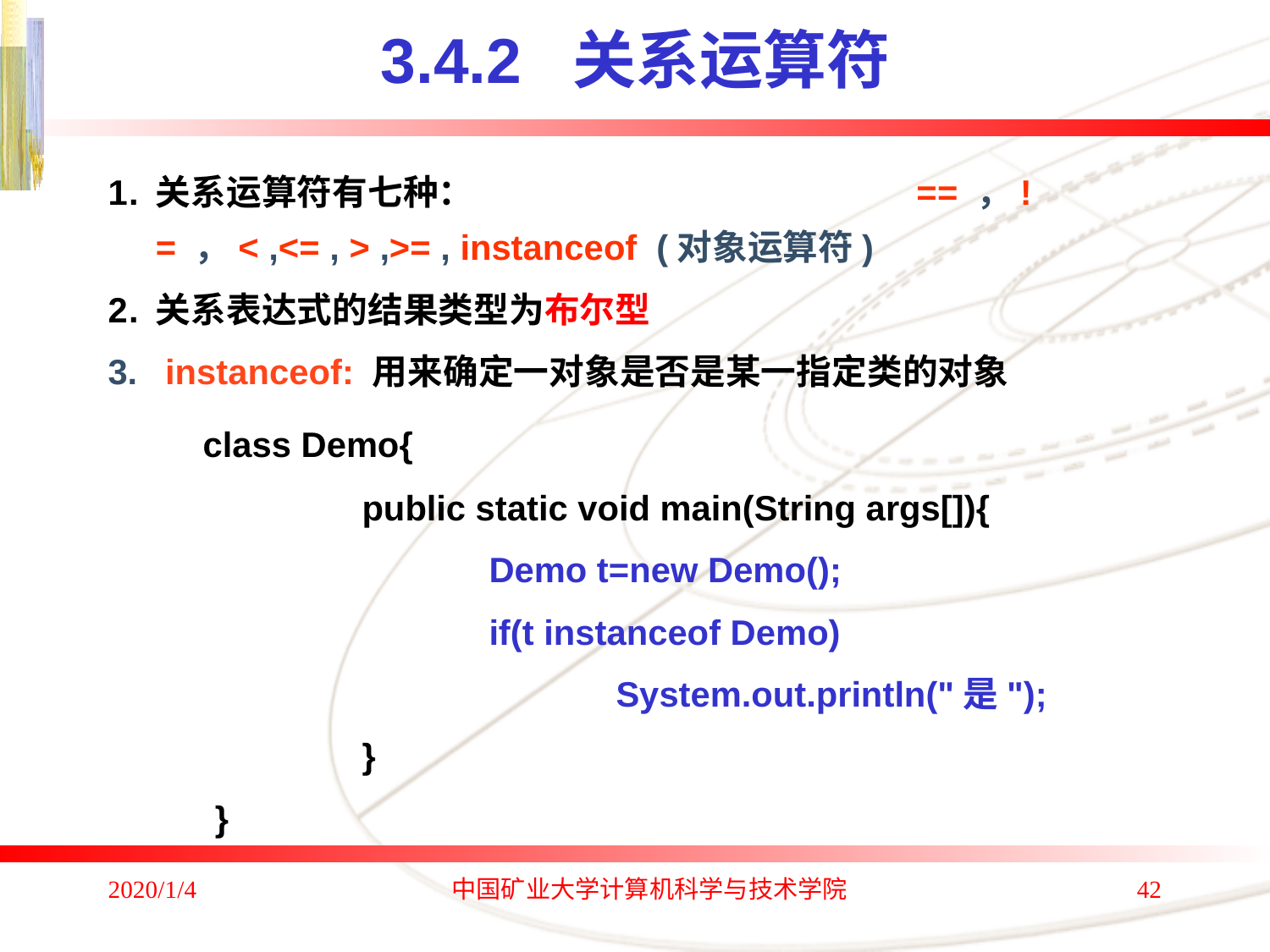

# 3.4.2  关系运算符

关系运算符有七种：                                                      == ，!= ，< ,<= , > ,>= , instanceof  (对象运算符)
关系表达式的结果类型为布尔型
 instanceof: 用来确定一对象是否是某一指定类的对象
        class Demo{
		public static void main(String args[]){
			Demo t=new Demo();
        			if(t instanceof Demo)
				System.out.println("是");
		}
           }

2020/1/4
中国矿业大学计算机科学与技术学院
42